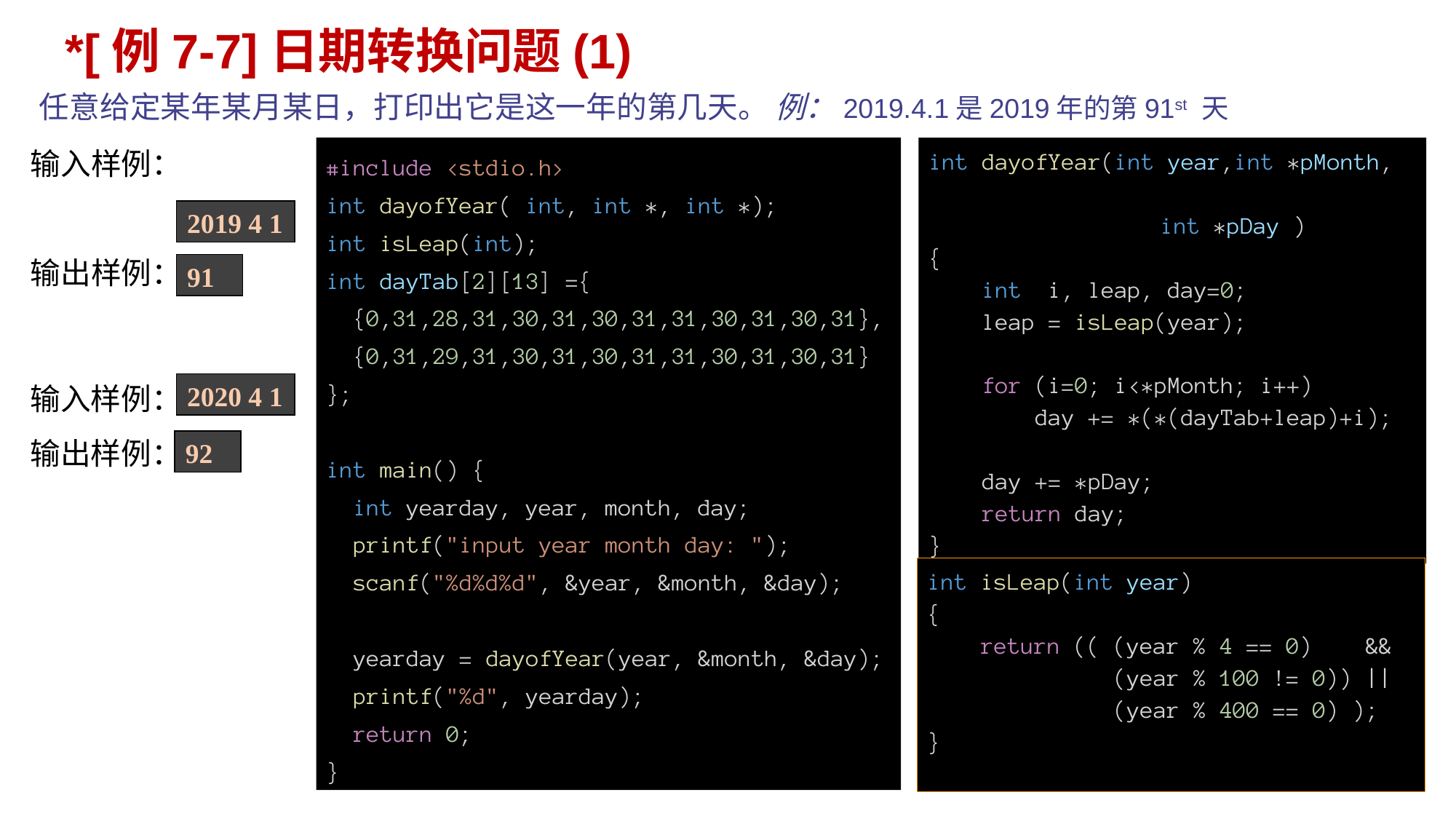

# *[例7-7]日期转换问题(1)
任意给定某年某月某日，打印出它是这一年的第几天。 例：2019.4.1是2019年的第91st 天
#include <stdio.h>
int dayofYear( int, int *, int *);
int isLeap(int);
int dayTab[2][13] ={
  {0,31,28,31,30,31,30,31,31,30,31,30,31},
  {0,31,29,31,30,31,30,31,31,30,31,30,31}
};
int main() {
  int yearday, year, month, day;
  printf("input year month day: ");
  scanf("%d%d%d", &year, &month, &day);
  yearday = dayofYear(year, &month, &day);
  printf("%d", yearday);
  return 0;
}
int dayofYear(int year,int *pMonth,
						 int *pDay )
{
    int  i, leap, day=0;
    leap = isLeap(year);
    for (i=0; i<*pMonth; i++)
        day += *(*(dayTab+leap)+i);
    day += *pDay;
    return day;
}
2019 4 1
输入样例：
输出样例：
91
输入样例：
输出样例：
2020 4 1
92
int isLeap(int year)
{
    return (( (year % 4 == 0)    &&
              (year % 100 != 0)) ||
              (year % 400 == 0) );
}